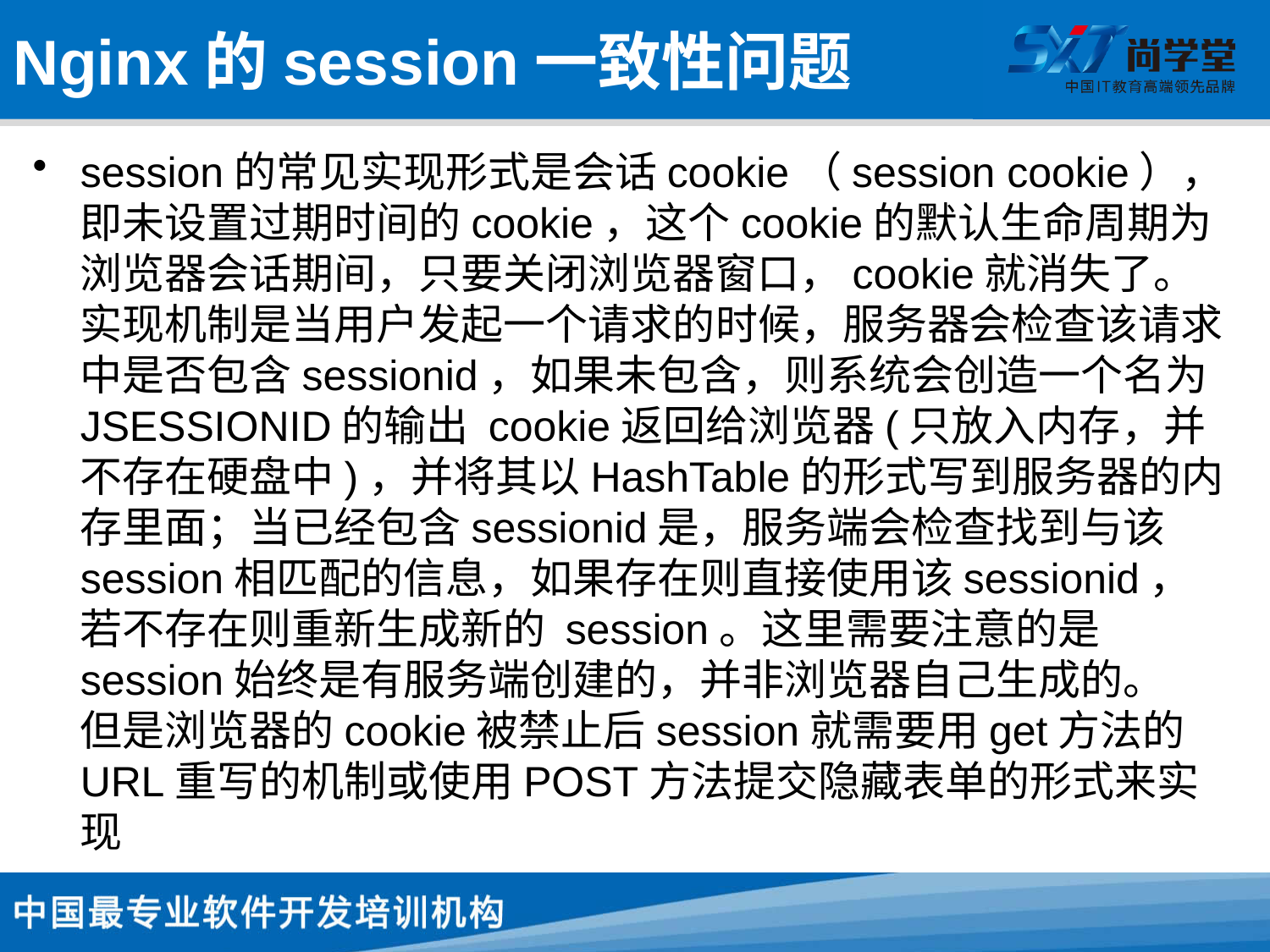

# Nginx的session一致性问题
session的常见实现形式是会话cookie（session cookie），即未设置过期时间的cookie，这个cookie的默认生命周期为浏览器会话期间，只要关闭浏览器窗口，cookie就消失了。实现机制是当用户发起一个请求的时候，服务器会检查该请求中是否包含sessionid，如果未包含，则系统会创造一个名为JSESSIONID的输出 cookie返回给浏览器(只放入内存，并不存在硬盘中)，并将其以HashTable的形式写到服务器的内存里面；当已经包含sessionid是，服务端会检查找到与该session相匹配的信息，如果存在则直接使用该sessionid，若不存在则重新生成新的 session。这里需要注意的是session始终是有服务端创建的，并非浏览器自己生成的。　但是浏览器的cookie被禁止后session就需要用get方法的URL重写的机制或使用POST方法提交隐藏表单的形式来实现